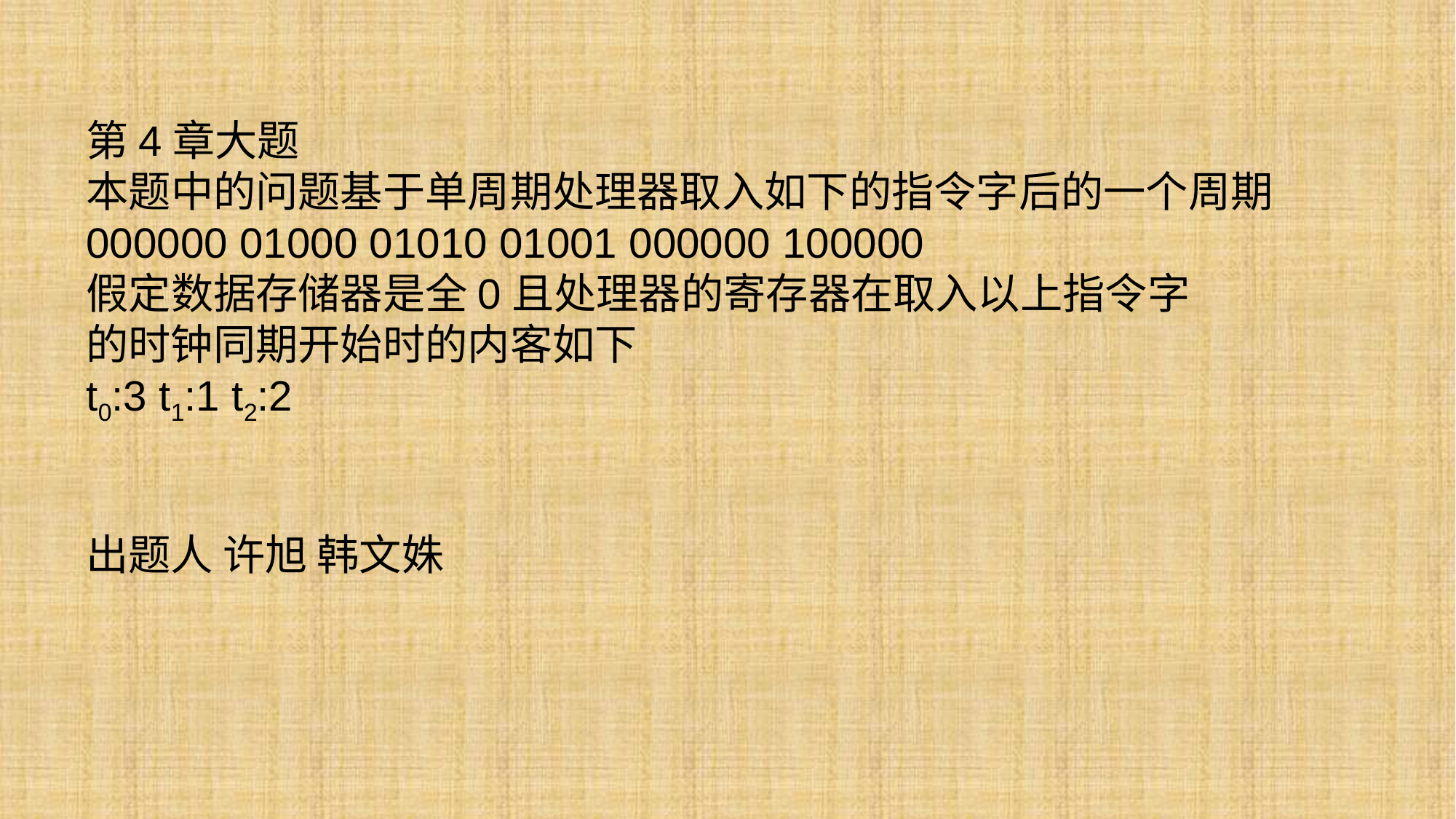

第4章大题
本题中的问题基于单周期处理器取入如下的指令字后的一个周期
000000 01000 01010 01001 000000 100000
假定数据存储器是全0且处理器的寄存器在取入以上指令字
的时钟同期开始时的内客如下
t0:3 t1:1 t2:2
出题人 许旭 韩文姝